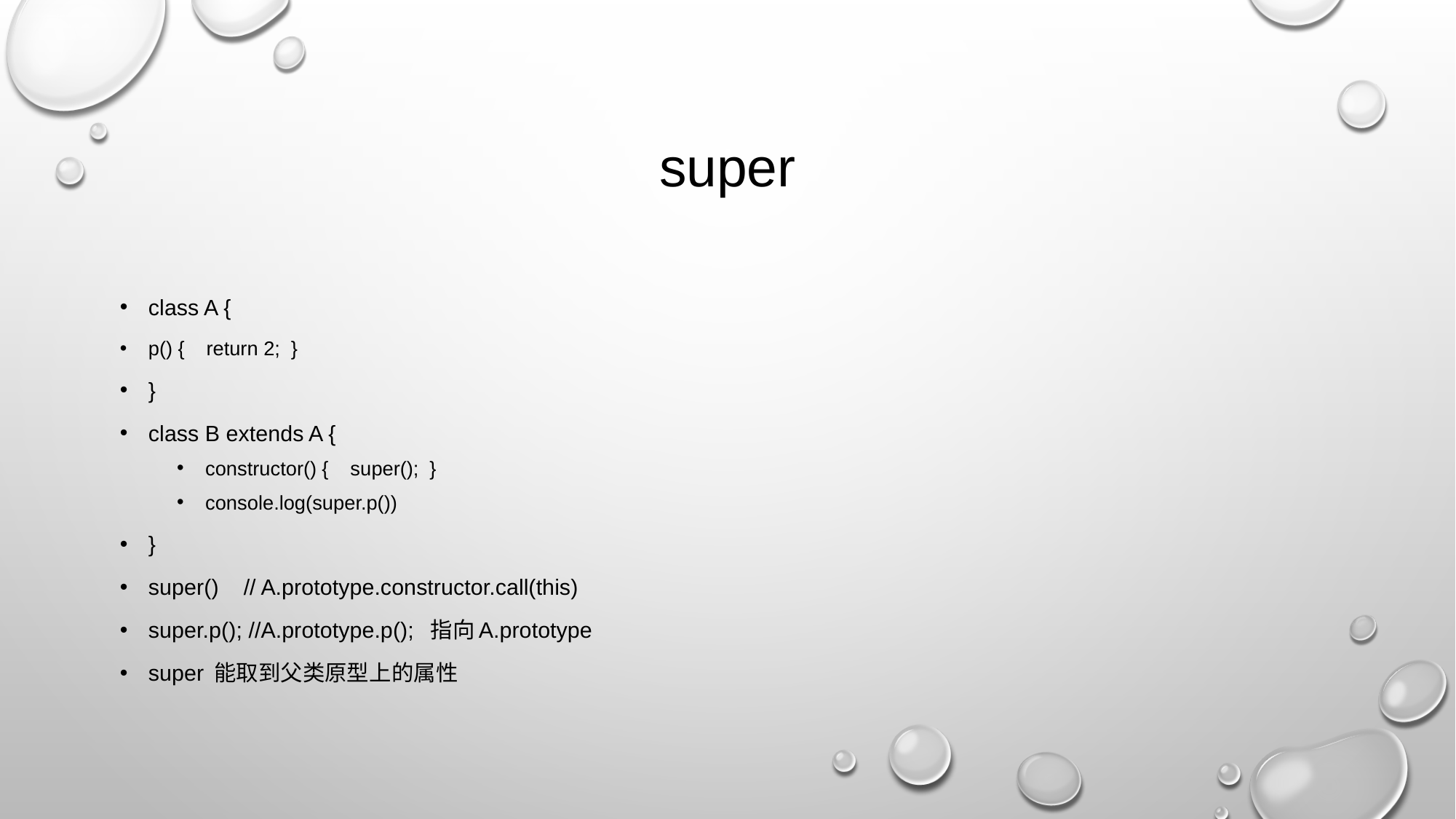

# super
class A {
p() {    return 2;  }
}
class B extends A {
constructor() {    super();  }
console.log(super.p())
}
super()    // A.prototype.constructor.call(this)
super.p(); //A.prototype.p();  指向A.prototype
super 能取到父类原型上的属性